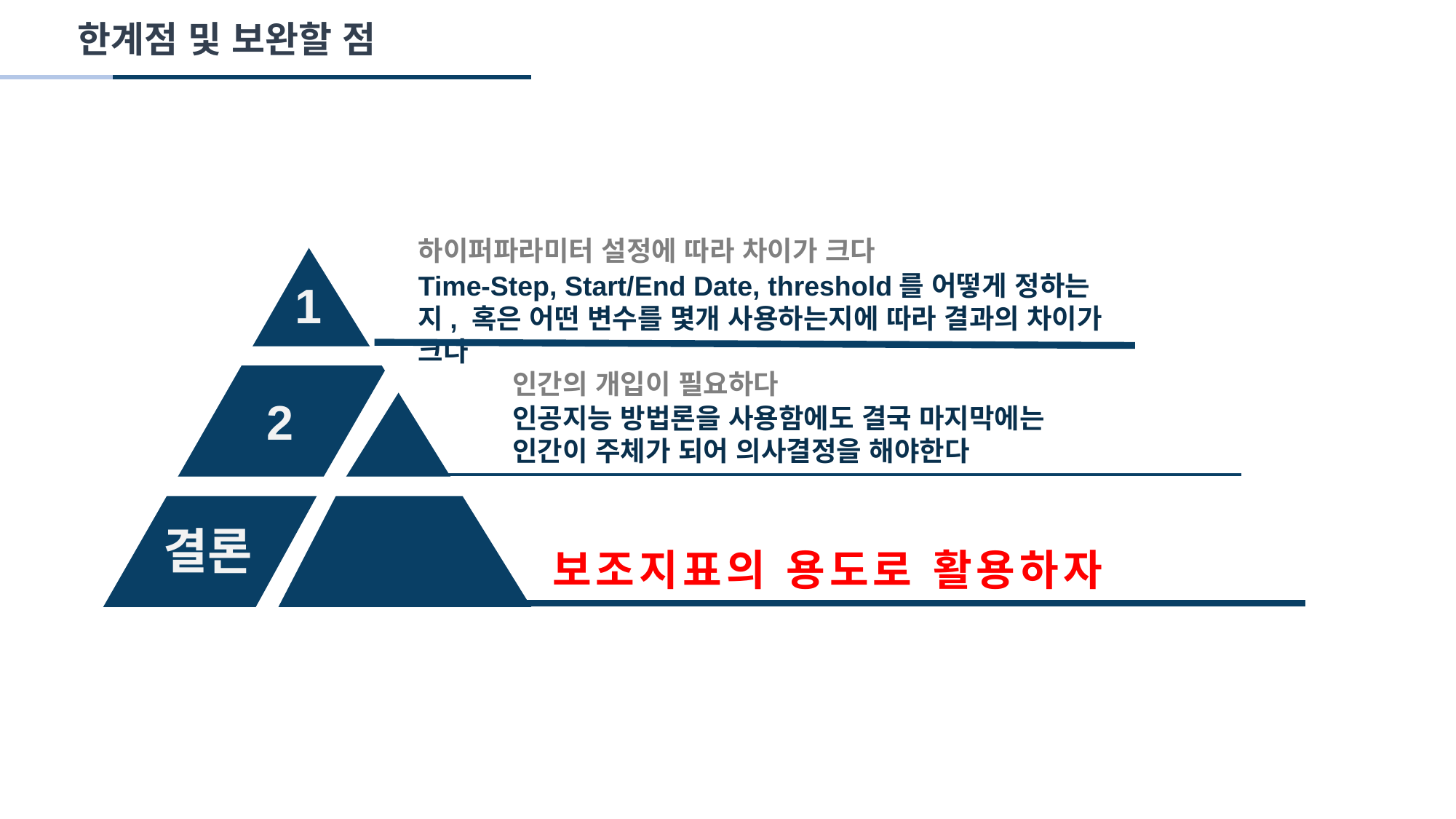

한계점 및 보완할 점

하이퍼파라미터 설정에 따라 차이가 크다
Time-Step, Start/End Date, threshold를 어떻게 정하는지, 혹은 어떤 변수를 몇개 사용하는지에 따라 결과의 차이가 크다
1
인간의 개입이 필요하다

2
인공지능 방법론을 사용함에도 결국 마지막에는
인간이 주체가 되어 의사결정을 해야한다

결론
보조지표의 용도로 활용하자